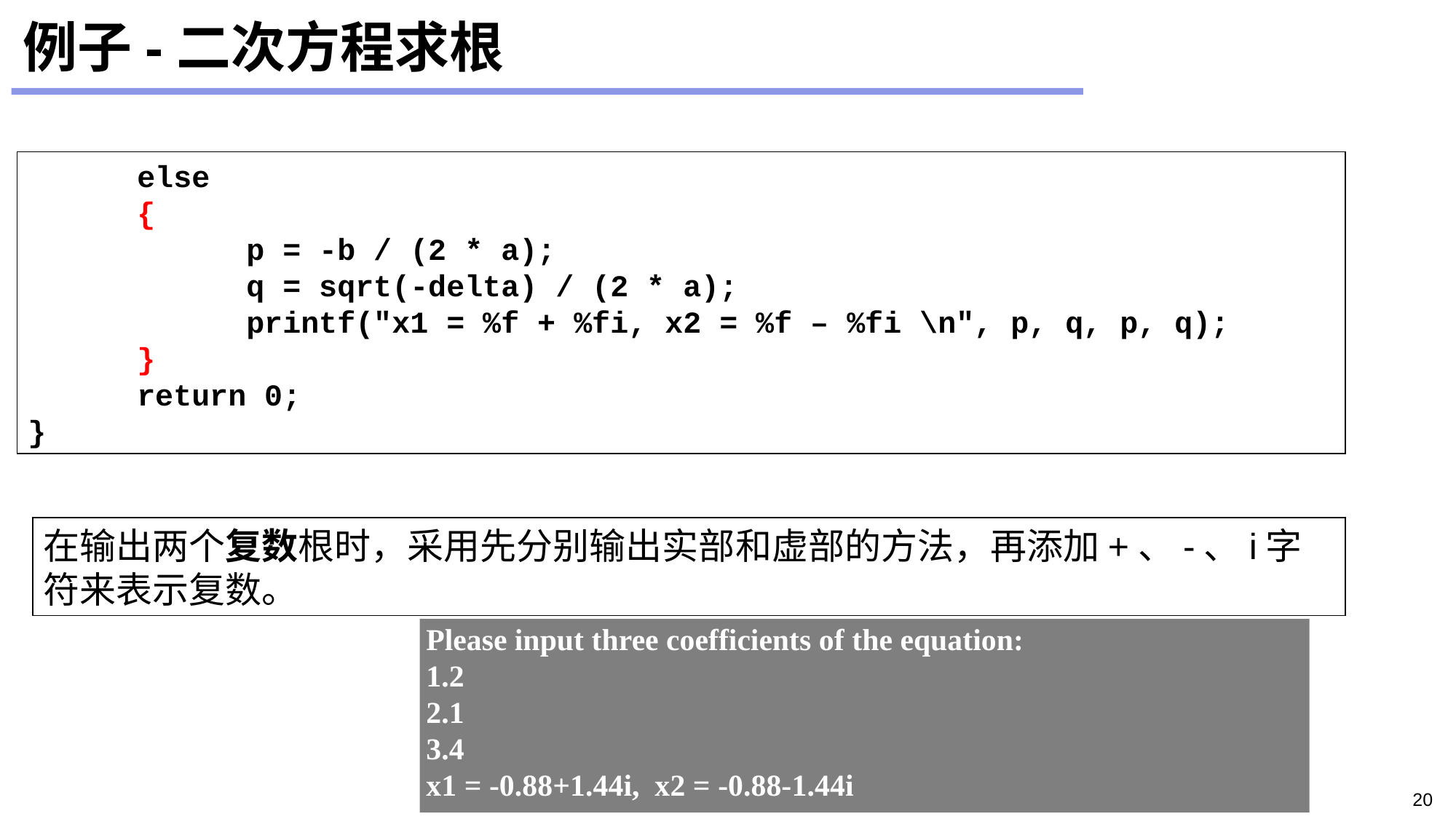

例子-二次方程求根
	else
	{
		p = -b / (2 * a);
		q = sqrt(-delta) / (2 * a);
		printf("x1 = %f + %fi, x2 = %f – %fi \n", p, q, p, q);
	}
	return 0;
}
在输出两个复数根时，采用先分别输出实部和虚部的方法，再添加+、-、i字符来表示复数。
Please input three coefficients of the equation:
1.2
2.1
3.4
x1 = -0.88+1.44i,  x2 = -0.88-1.44i
20